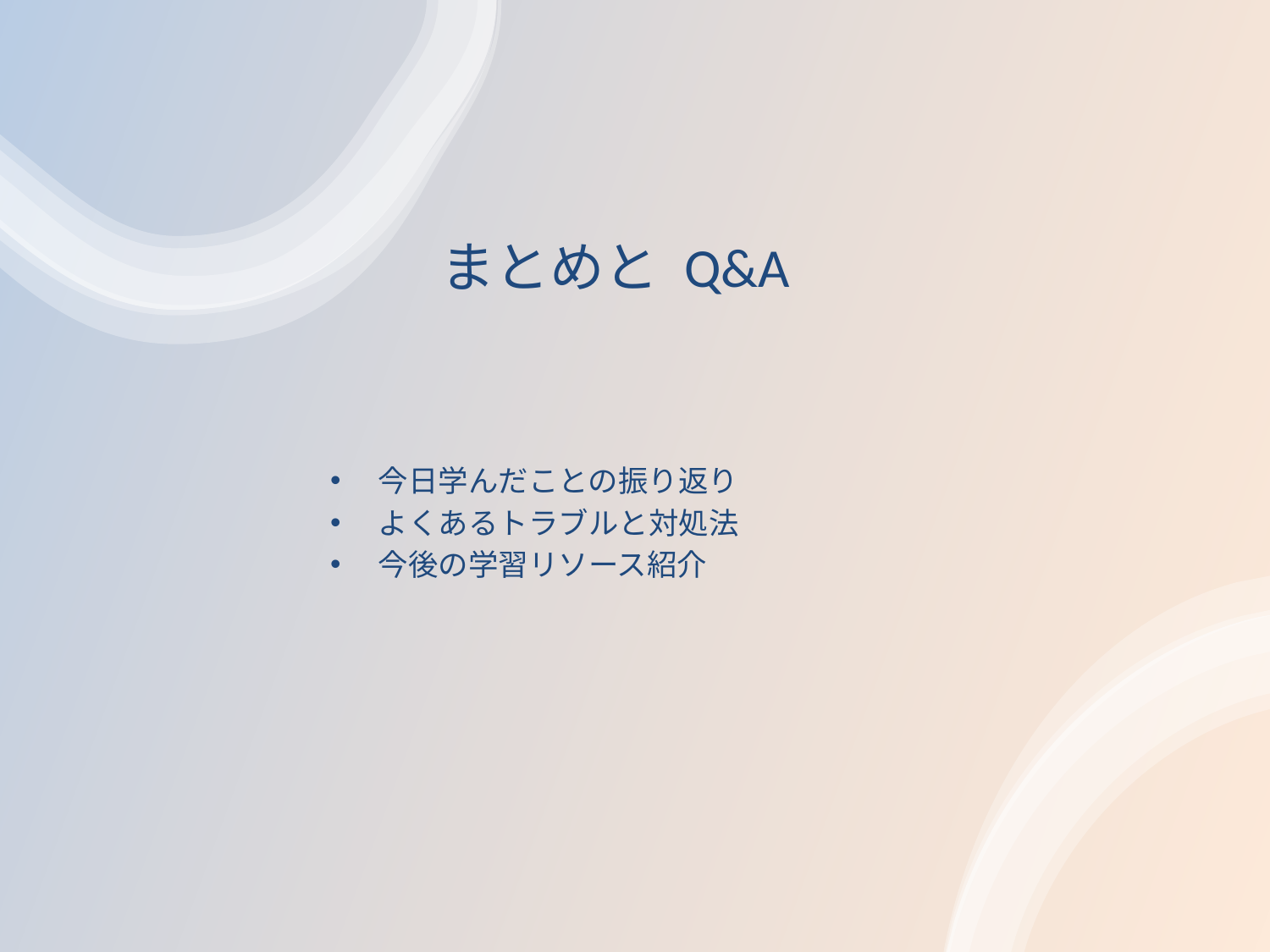

# まとめと Q&A

今日学んだことの振り返り
よくあるトラブルと対処法
今後の学習リソース紹介